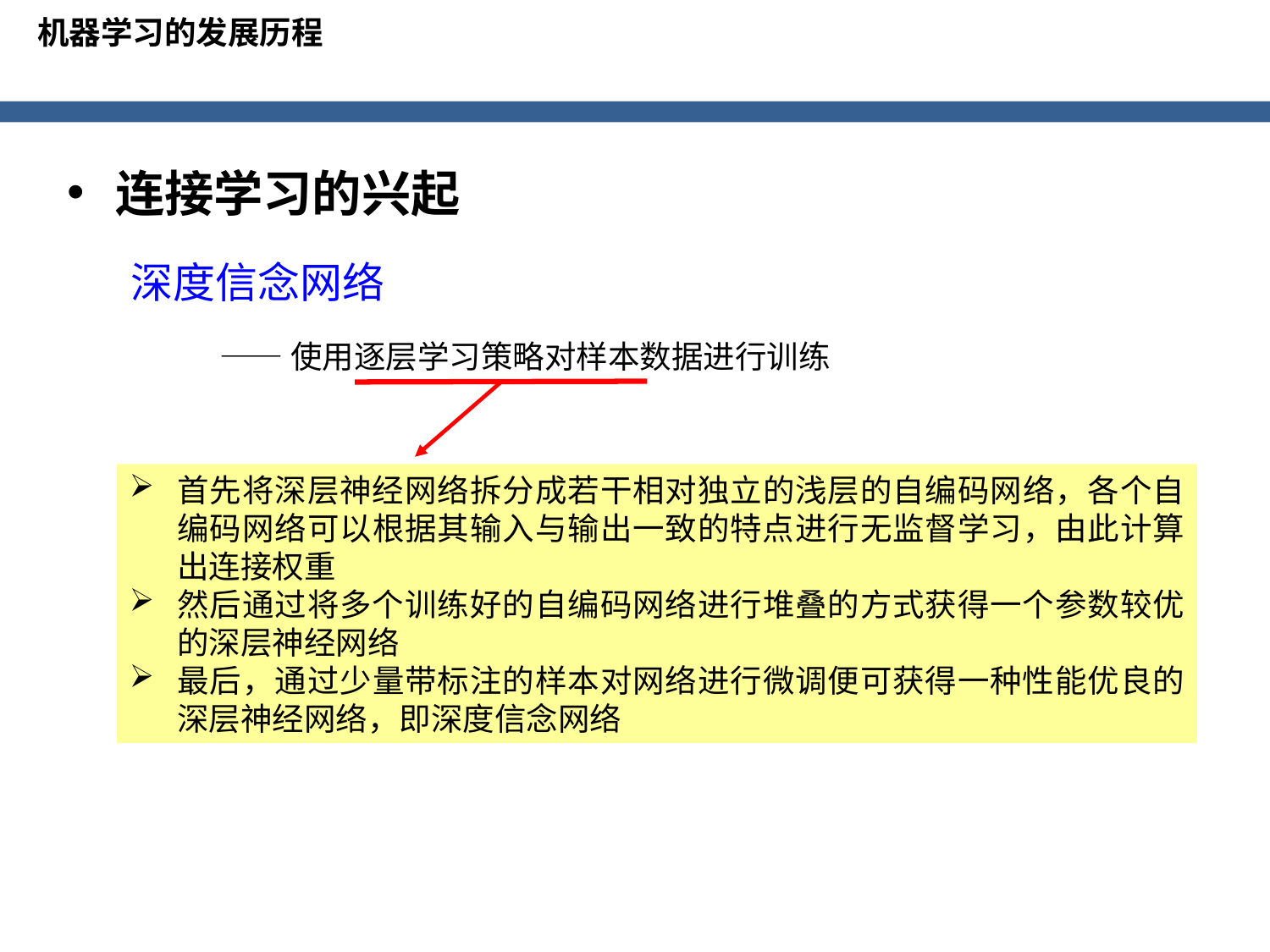

机器学习的发展历程
连接学习的兴起
深度信念网络
——使用逐层学习策略对样本数据进行训练
首先将深层神经网络拆分成若干相对独立的浅层的自编码网络，各个自编码网络可以根据其输入与输出一致的特点进行无监督学习，由此计算出连接权重
然后通过将多个训练好的自编码网络进行堆叠的方式获得一个参数较优的深层神经网络
最后，通过少量带标注的样本对网络进行微调便可获得一种性能优良的深层神经网络，即深度信念网络